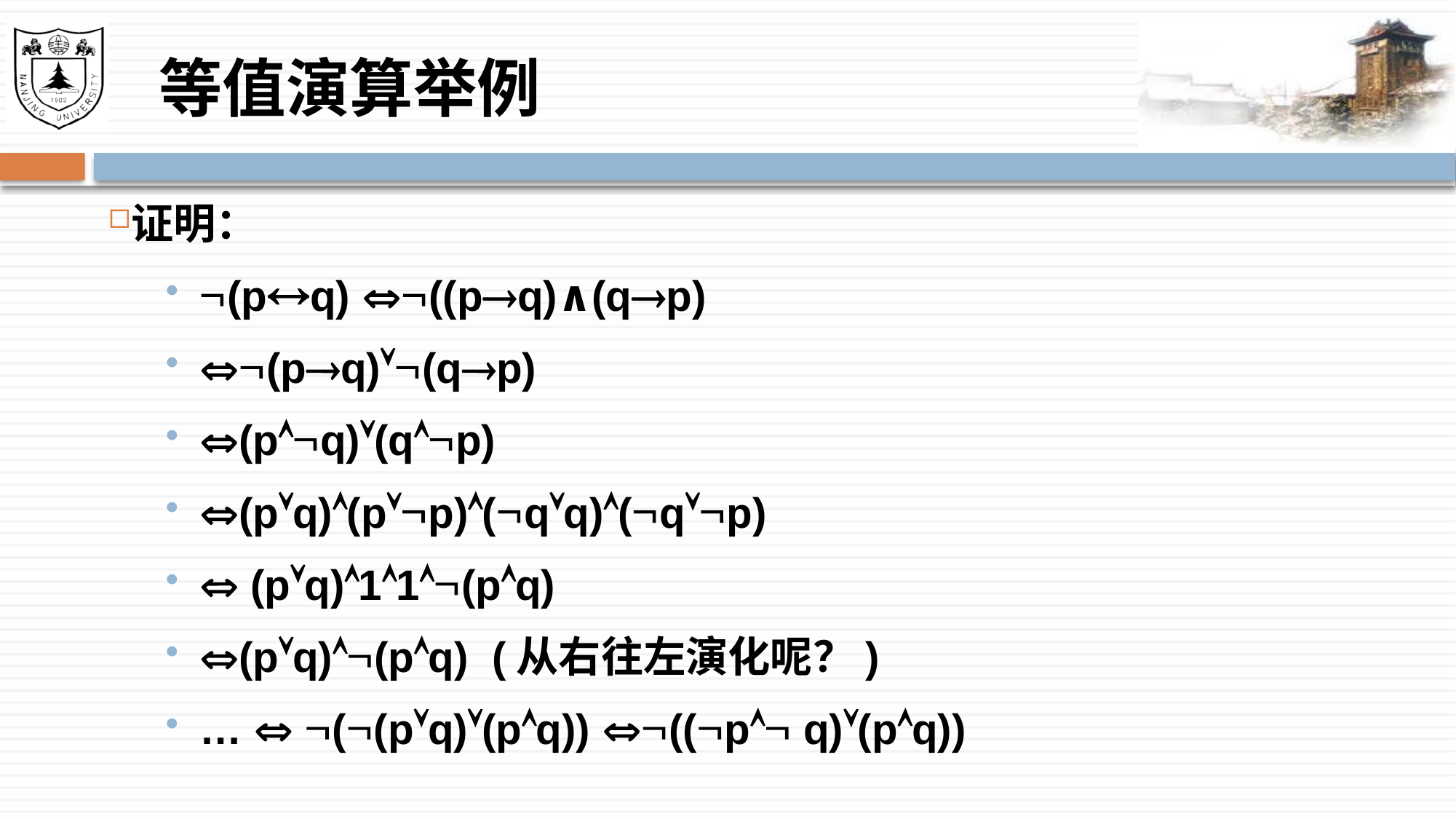

# 等值演算举例
证明：
¬(p↔q) ⇔¬((p→q)∧(q→p)
⇔¬(p→q)∨¬(q→p)
⇔(p∧¬q)∨(q∧¬p)
⇔(p∨q)∧(p∨¬p)∧(¬q∨q)∧(¬q∨¬p)
⇔ (p∨q)∧1∧1∧¬(p∧q)
⇔(p∨q)∧¬(p∧q)  (从右往左演化呢？)
… ⇔ ¬(¬(p∨q)∨(p∧q)) ⇔¬((¬p∧¬ q)∨(p∧q))